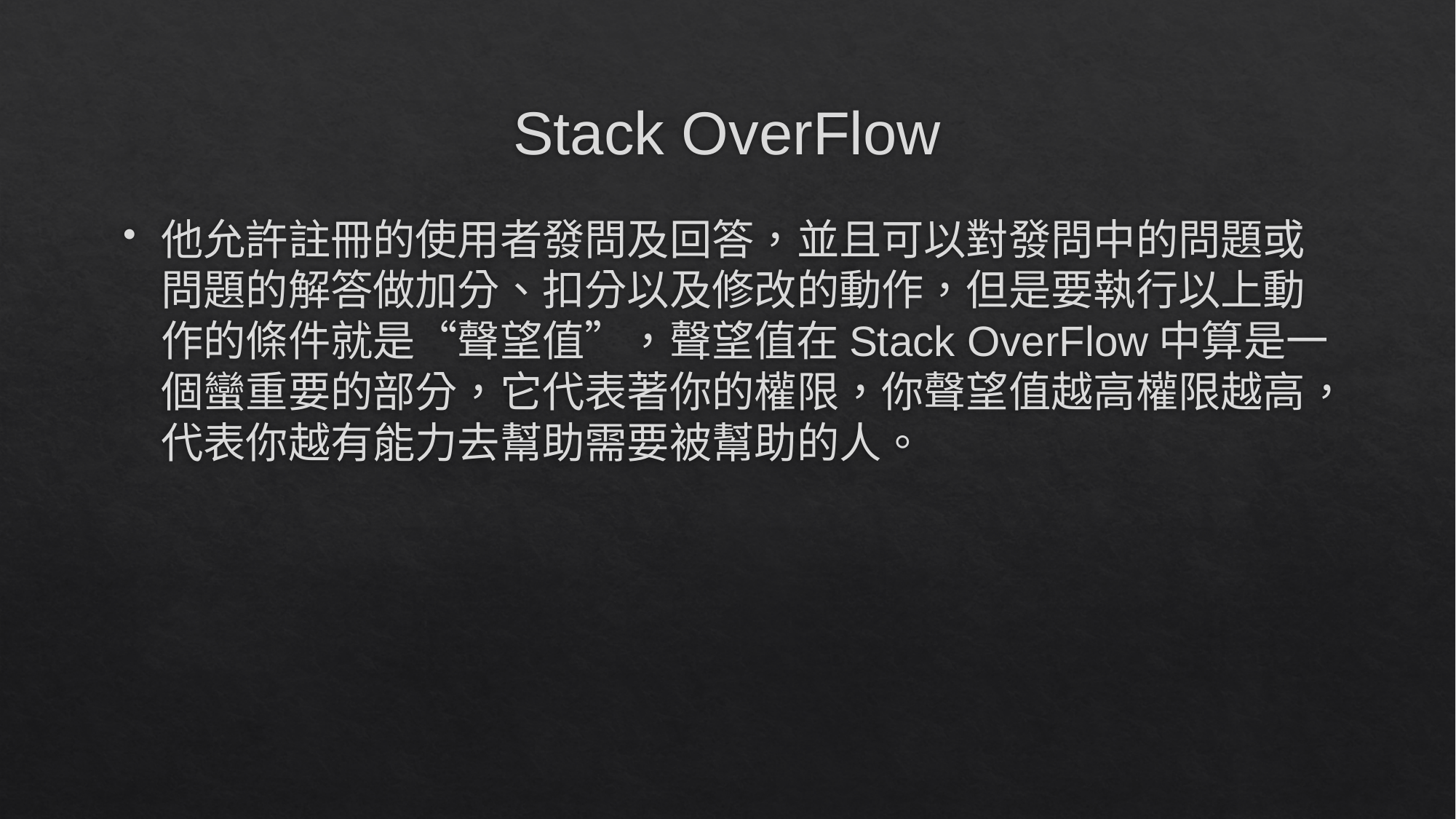

# Stack OverFlow
他允許註冊的使用者發問及回答，並且可以對發問中的問題或問題的解答做加分、扣分以及修改的動作，但是要執行以上動作的條件就是“聲望值”，聲望值在Stack OverFlow中算是一個蠻重要的部分，它代表著你的權限，你聲望值越高權限越高，代表你越有能力去幫助需要被幫助的人。